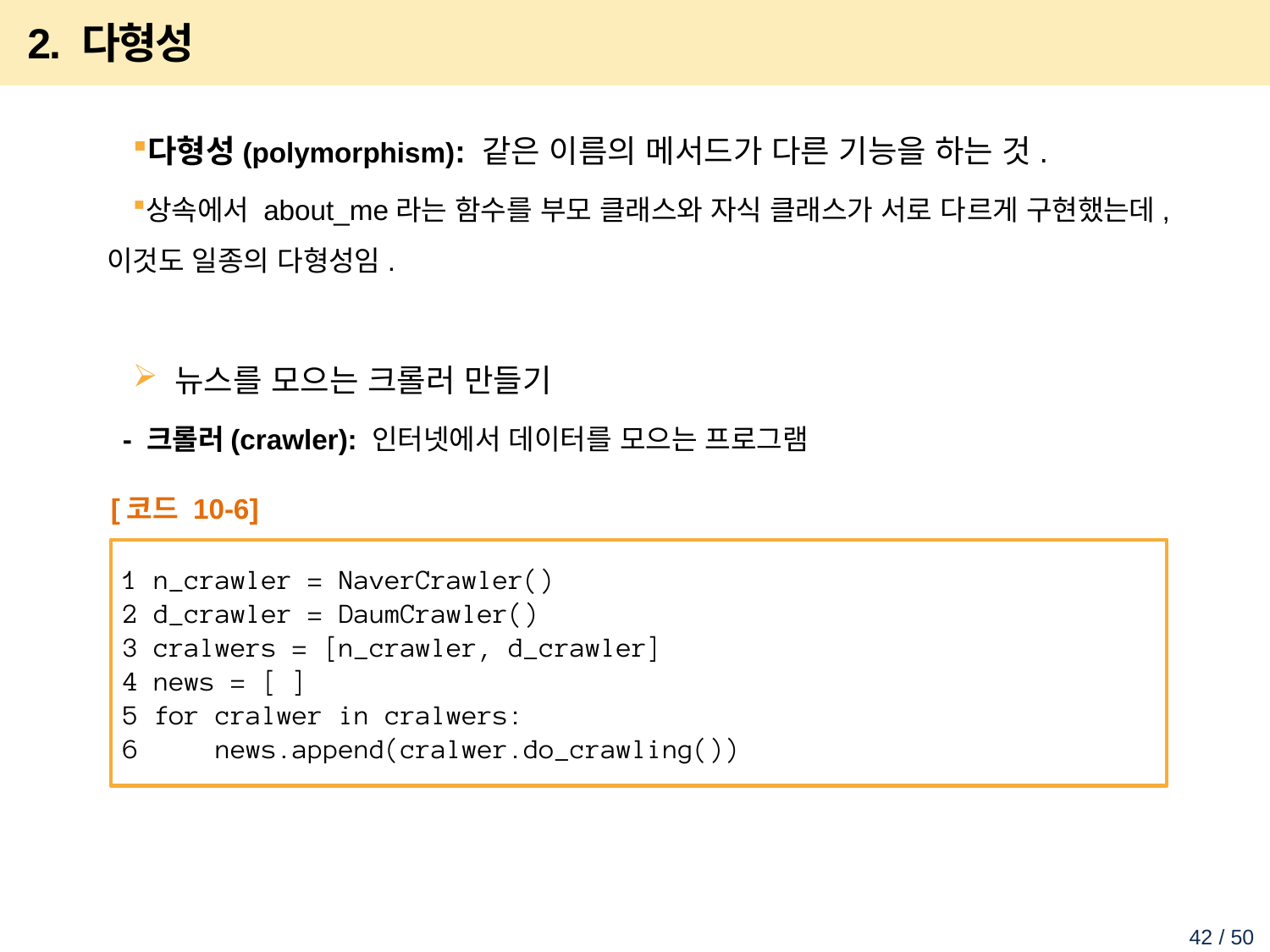

# 2. 다형성
다형성(polymorphism): 같은 이름의 메서드가 다른 기능을 하는 것.
상속에서 about_me라는 함수를 부모 클래스와 자식 클래스가 서로 다르게 구현했는데, 이것도 일종의 다형성임.

 뉴스를 모으는 크롤러 만들기
  - 크롤러(crawler): 인터넷에서 데이터를 모으는 프로그램
[코드 10-6]
1 n_crawler = NaverCrawler()
2 d_crawler = DaumCrawler()
3 cralwers = [n_crawler, d_crawler]
4 news = [ ]
5 for cralwer in cralwers:
6     news.append(cralwer.do_crawling())